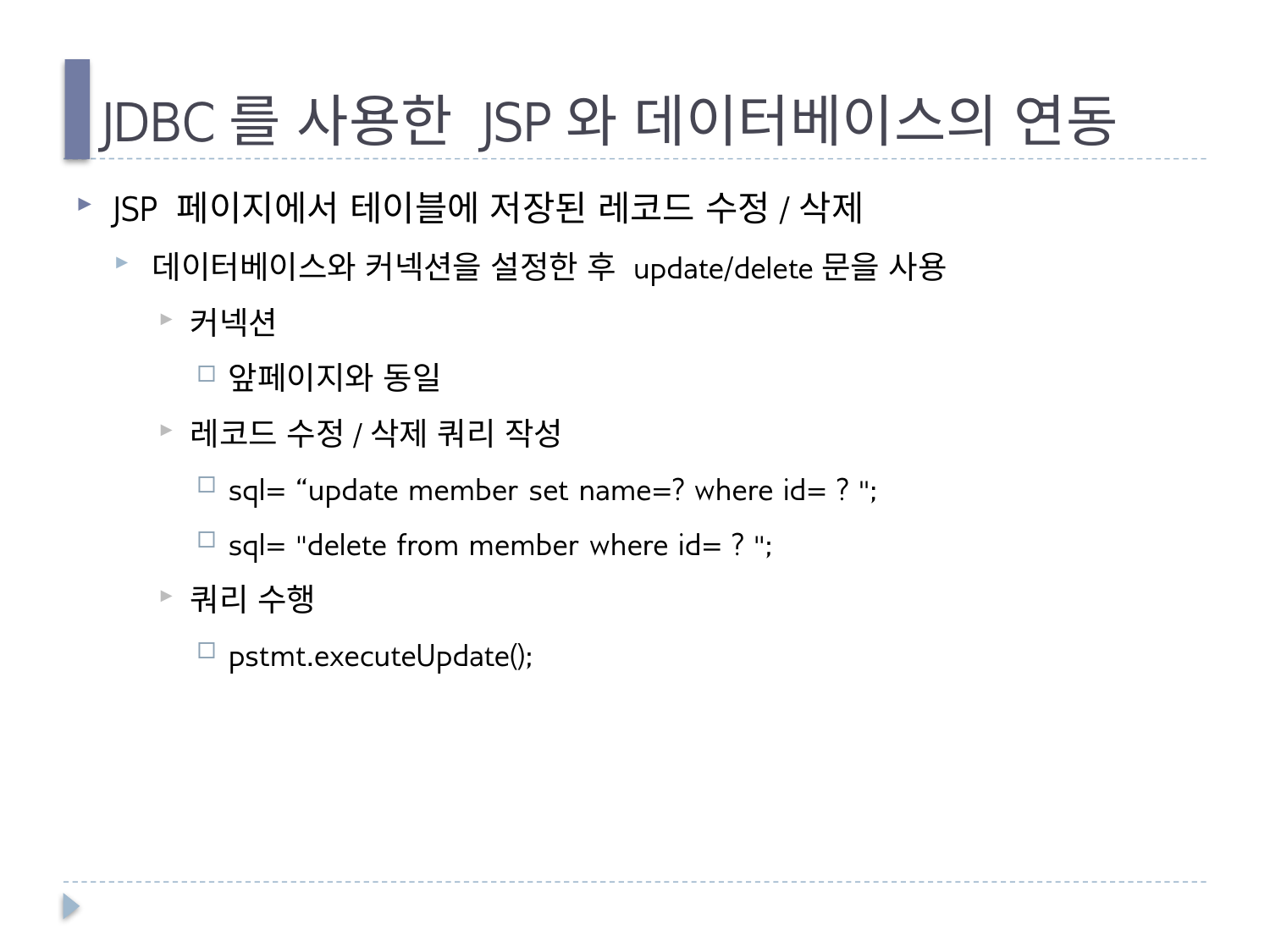

# JDBC를 사용한 JSP와 데이터베이스의 연동
JSP 페이지에서 테이블에 저장된 레코드 수정/삭제
데이터베이스와 커넥션을 설정한 후 update/delete문을 사용
커넥션
앞페이지와 동일
레코드 수정/삭제 쿼리 작성
sql= “update member set name=? where id= ? ";
sql= "delete from member where id= ? ";
쿼리 수행
pstmt.executeUpdate();